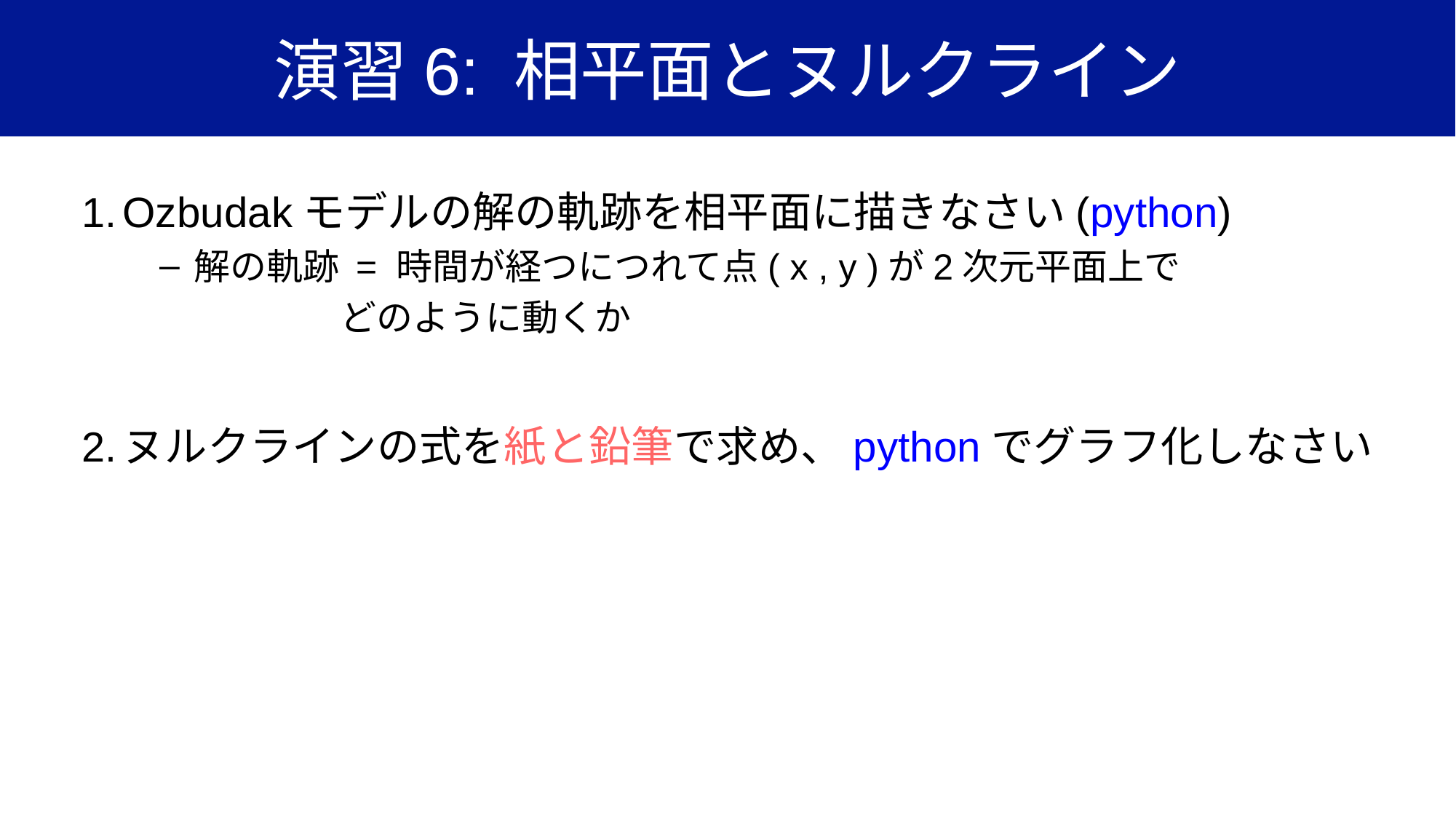

# 演習6: 相平面とヌルクライン
Ozbudakモデルの解の軌跡を相平面に描きなさい(python)
解の軌跡 = 時間が経つにつれて点( x , y )が2次元平面上で
                     どのように動くか

ヌルクラインの式を紙と鉛筆で求め、pythonでグラフ化しなさい